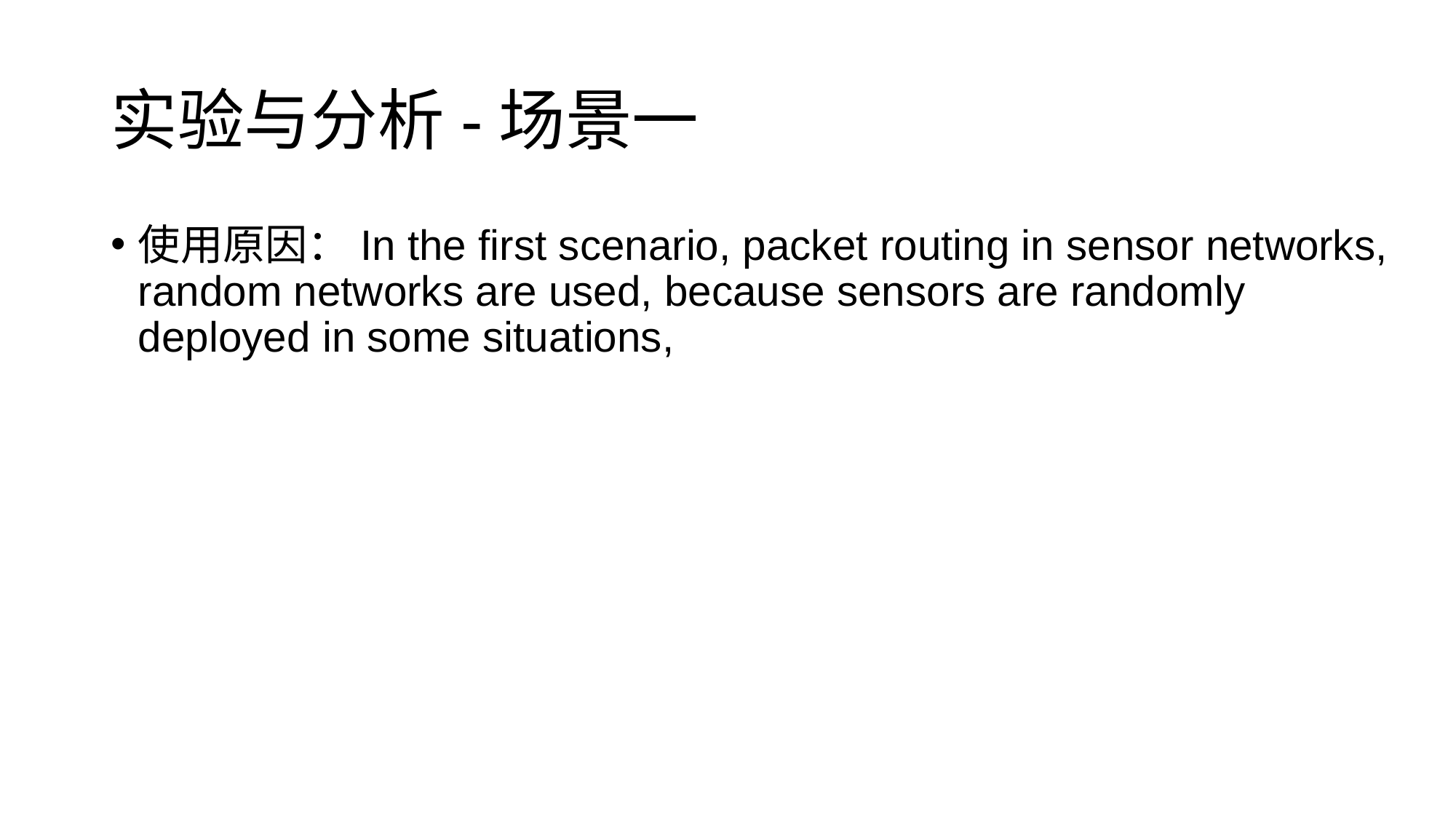

# 实验与分析-场景一
使用原因：In the first scenario, packet routing in sensor networks, random networks are used, because sensors are randomly deployed in some situations,